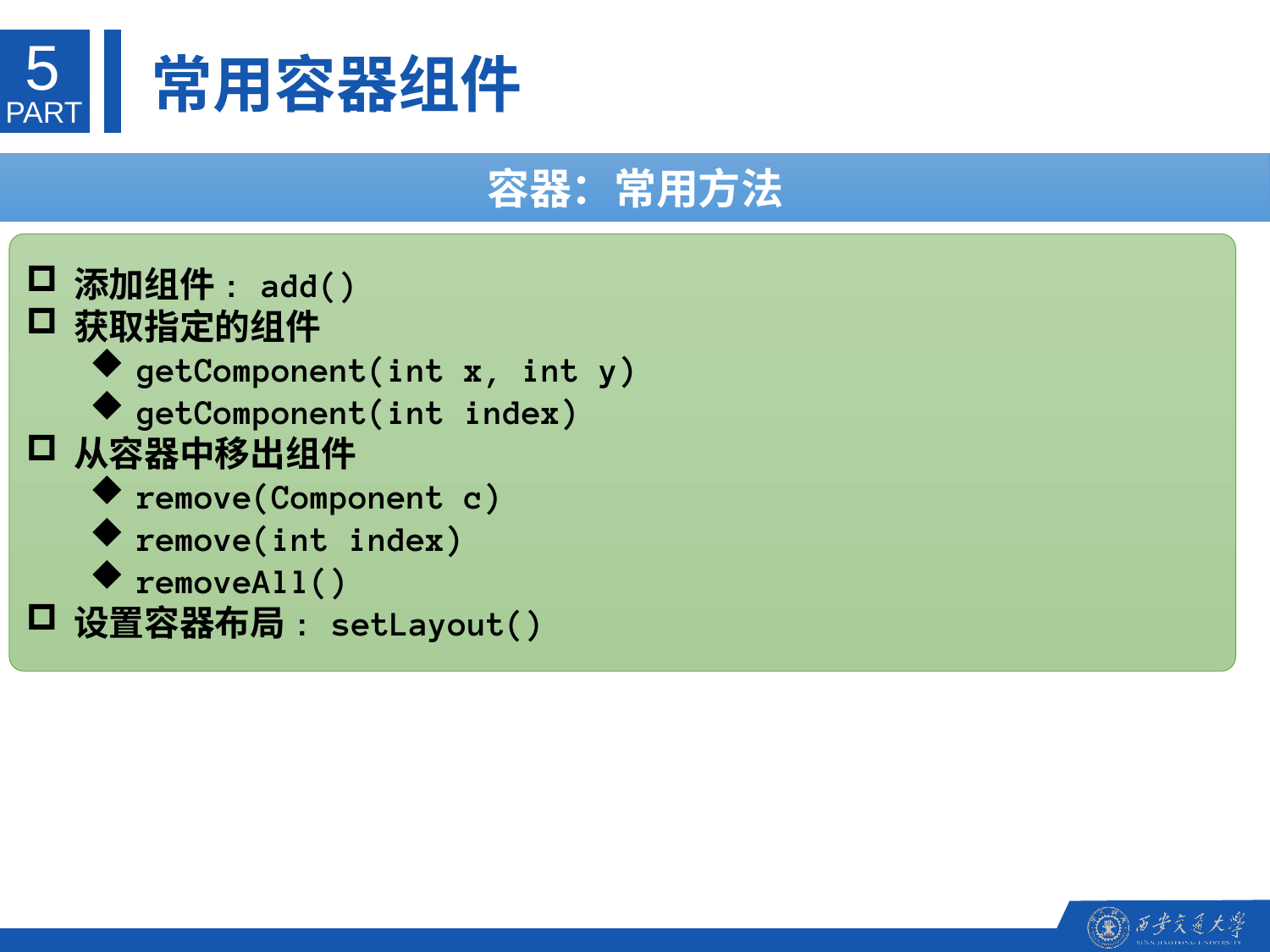

5
常用容器组件
PART
容器：常用方法
添加组件: add()
获取指定的组件
getComponent(int x, int y)
getComponent(int index)
从容器中移出组件
remove(Component c)
remove(int index)
removeAll()
设置容器布局: setLayout()